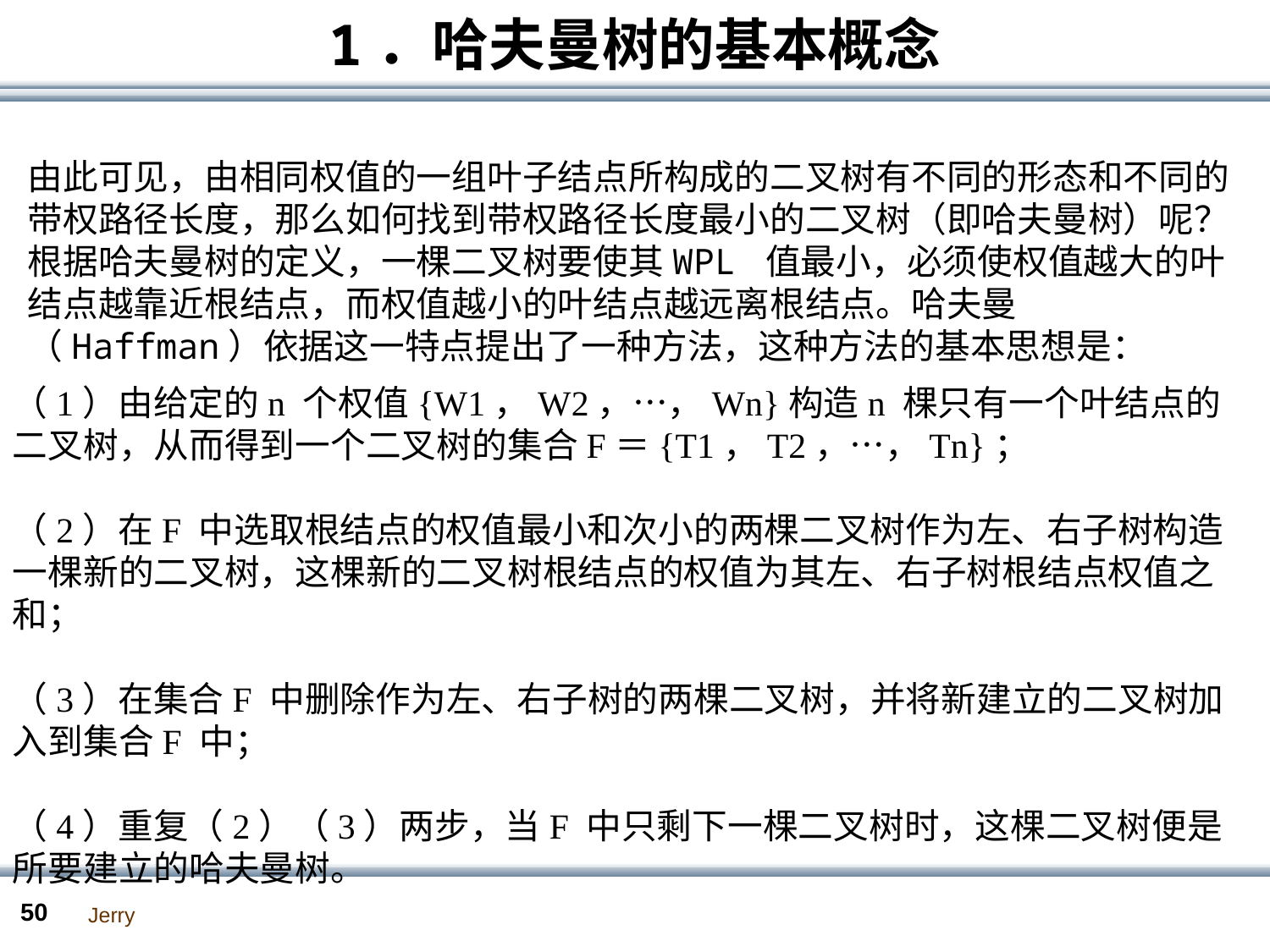

# 1．哈夫曼树的基本概念
由此可见，由相同权值的一组叶子结点所构成的二叉树有不同的形态和不同的带权路径长度，那么如何找到带权路径长度最小的二叉树（即哈夫曼树）呢？根据哈夫曼树的定义，一棵二叉树要使其WPL 值最小，必须使权值越大的叶结点越靠近根结点，而权值越小的叶结点越远离根结点。哈夫曼（Haffman）依据这一特点提出了一种方法，这种方法的基本思想是：
（1）由给定的n 个权值{W1，W2，…，Wn}构造n 棵只有一个叶结点的二叉树，从而得到一个二叉树的集合F＝{T1，T2，…，Tn}；
（2）在F 中选取根结点的权值最小和次小的两棵二叉树作为左、右子树构造一棵新的二叉树，这棵新的二叉树根结点的权值为其左、右子树根结点权值之和；
（3）在集合F 中删除作为左、右子树的两棵二叉树，并将新建立的二叉树加入到集合F 中；
（4）重复（2）（3）两步，当F 中只剩下一棵二叉树时，这棵二叉树便是所要建立的哈夫曼树。